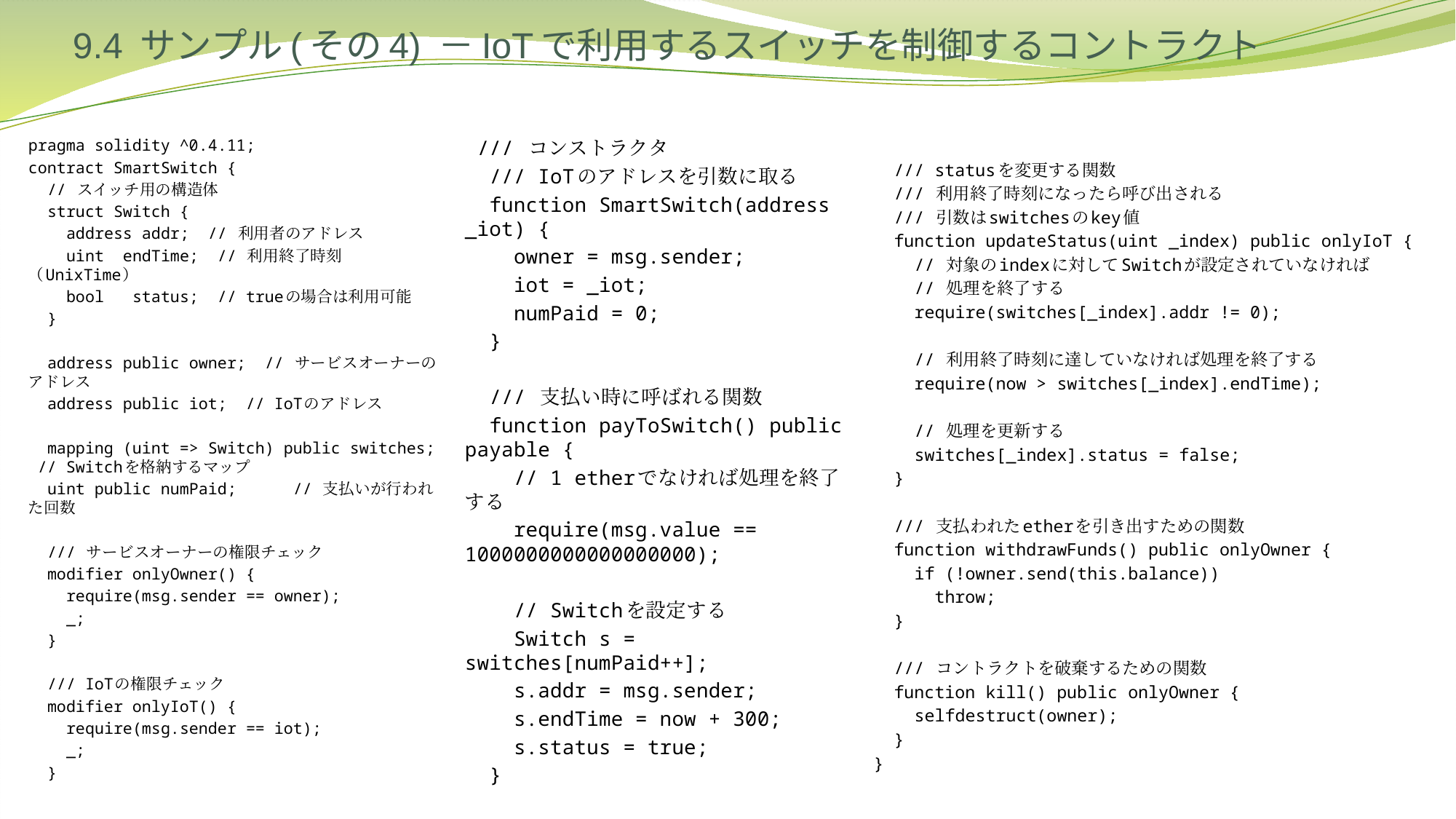

# 9.4 サンプル(その4) －IoTで利用するスイッチを制御するコントラクト

 /// コンストラクタ
  /// IoTのアドレスを引数に取る
  function SmartSwitch(address _iot) {
    owner = msg.sender;
    iot = _iot;
    numPaid = 0;
  }

  /// 支払い時に呼ばれる関数
  function payToSwitch() public payable {
    // 1 etherでなければ処理を終了する
    require(msg.value == 1000000000000000000);

    // Switchを設定する
    Switch s = switches[numPaid++];
    s.addr = msg.sender;
    s.endTime = now + 300;
    s.status = true;
  }

  /// statusを変更する関数
  /// 利用終了時刻になったら呼び出される
  /// 引数はswitchesのkey値
  function updateStatus(uint _index) public onlyIoT {
    // 対象のindexに対してSwitchが設定されていなければ
    // 処理を終了する
    require(switches[_index].addr != 0);

    // 利用終了時刻に達していなければ処理を終了する
    require(now > switches[_index].endTime);

    // 処理を更新する
    switches[_index].status = false;
  }

  /// 支払われたetherを引き出すための関数
  function withdrawFunds() public onlyOwner {
    if (!owner.send(this.balance))
      throw;
  }

  /// コントラクトを破棄するための関数
  function kill() public onlyOwner {
    selfdestruct(owner);
  }
}
pragma solidity ^0.4.11;
contract SmartSwitch {
  // スイッチ用の構造体
  struct Switch {
    address addr;  // 利用者のアドレス
    uint  endTime;  // 利用終了時刻（UnixTime）
    bool   status;  // trueの場合は利用可能
  }

  address public owner;  // サービスオーナーのアドレス
  address public iot;  // IoTのアドレス

  mapping (uint => Switch) public switches;  // Switchを格納するマップ
  uint public numPaid;      // 支払いが行われた回数

  /// サービスオーナーの権限チェック
  modifier onlyOwner() {
    require(msg.sender == owner);
    _;
  }

  /// IoTの権限チェック
  modifier onlyIoT() {
    require(msg.sender == iot);
    _;
  }